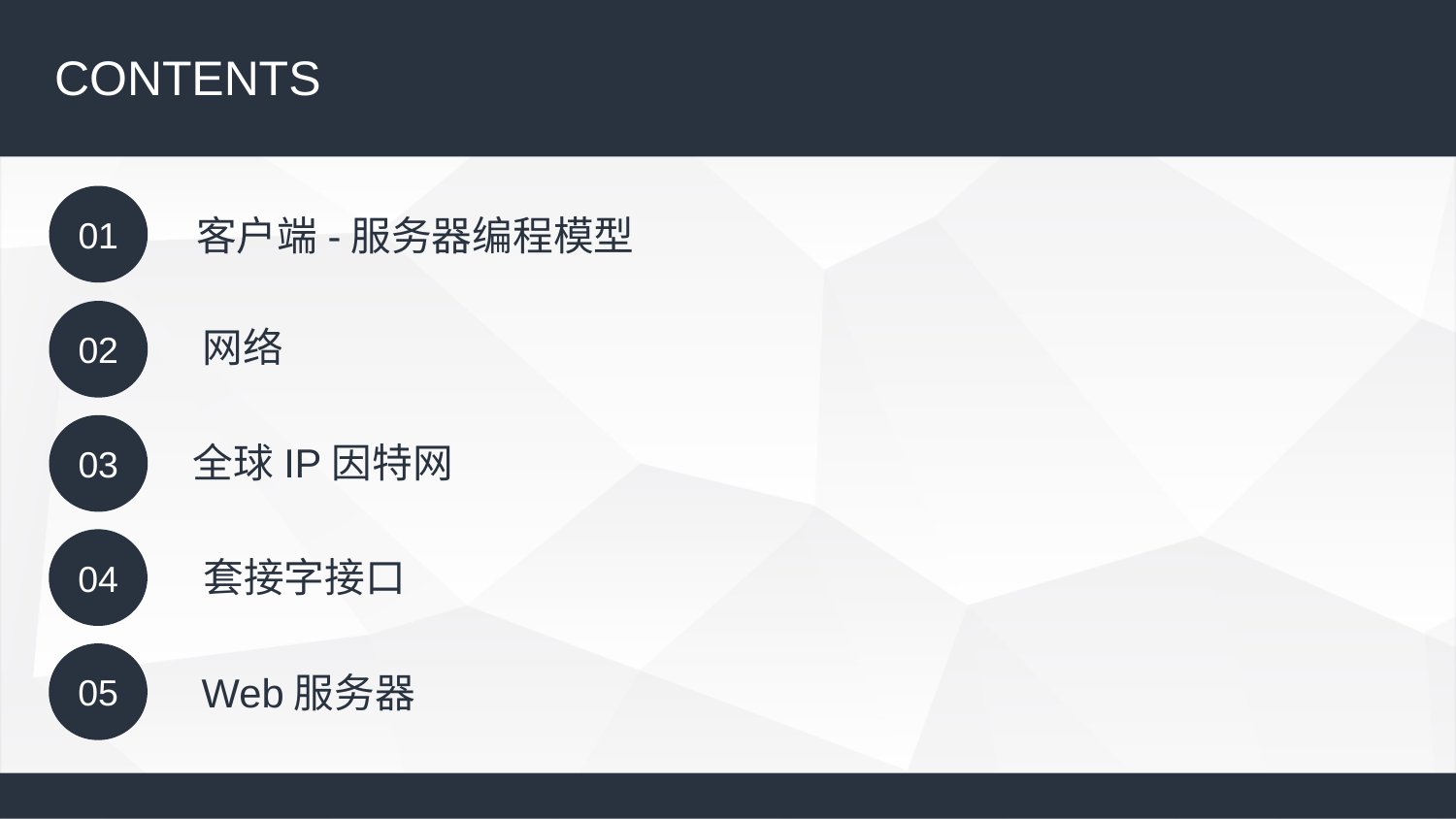

CONTENTS
01
客户端-服务器编程模型
02
网络
03
全球IP因特网
04
套接字接口
05
Web服务器